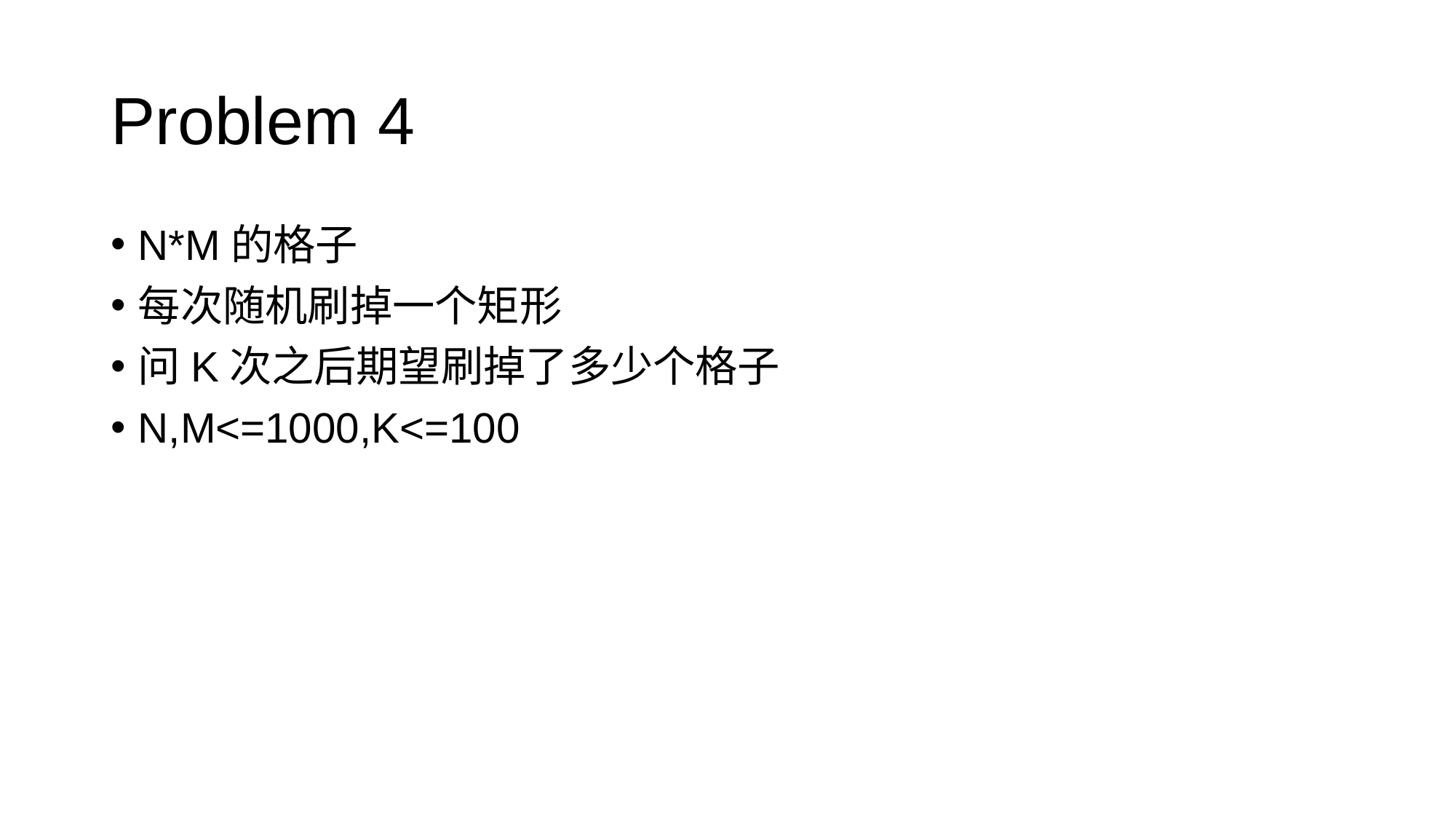

# Problem 4
N*M的格子
每次随机刷掉一个矩形
问K次之后期望刷掉了多少个格子
N,M<=1000,K<=100